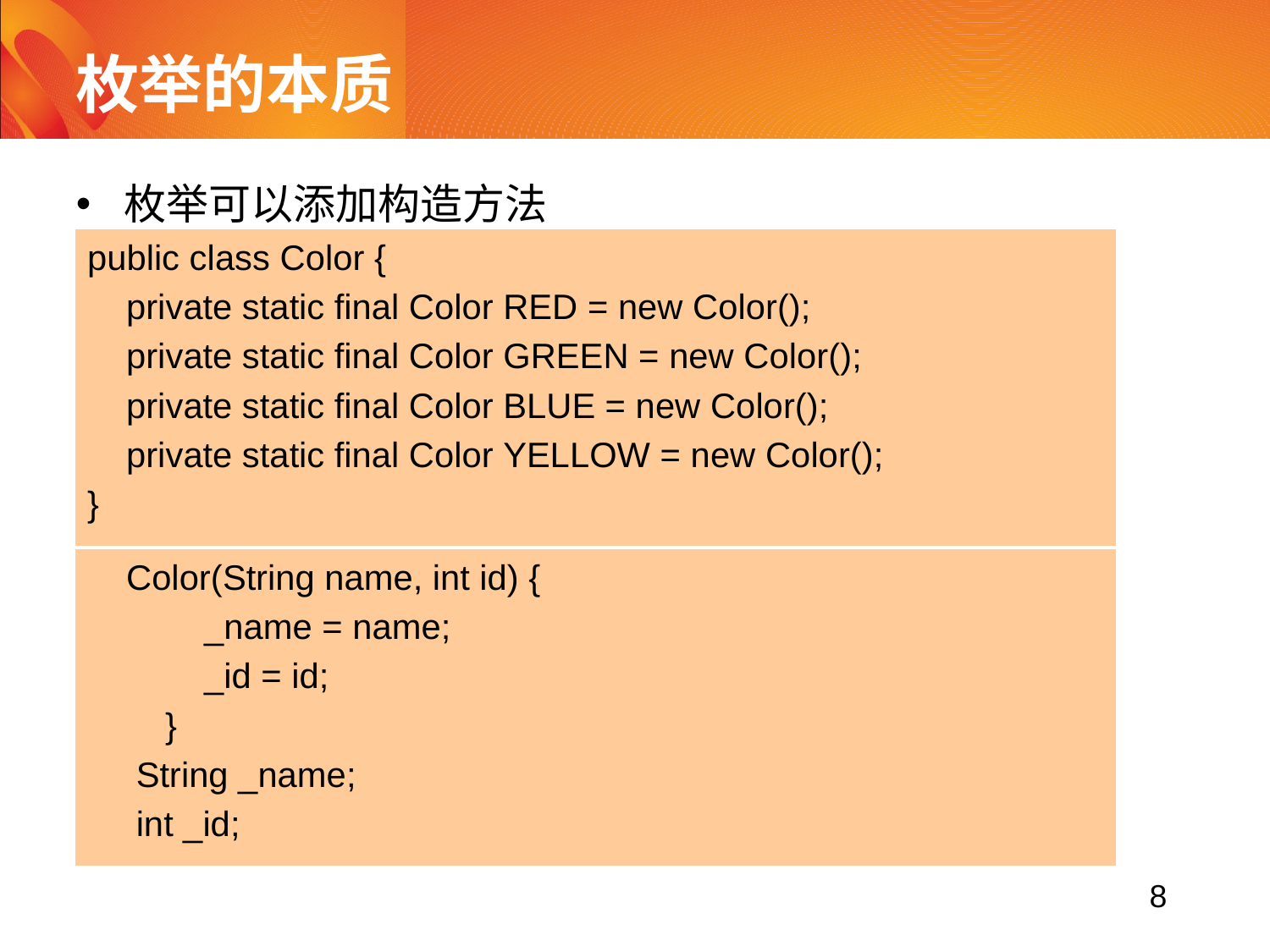

# 枚举的本质
枚举可以添加构造方法

public class Color {
    private static final Color RED = new Color();
    private static final Color GREEN = new Color();
    private static final Color BLUE = new Color();
    private static final Color YELLOW = new Color();
}
    Color(String name, int id) {
            _name = name;
            _id = id;
        }
     String _name;
     int _id;